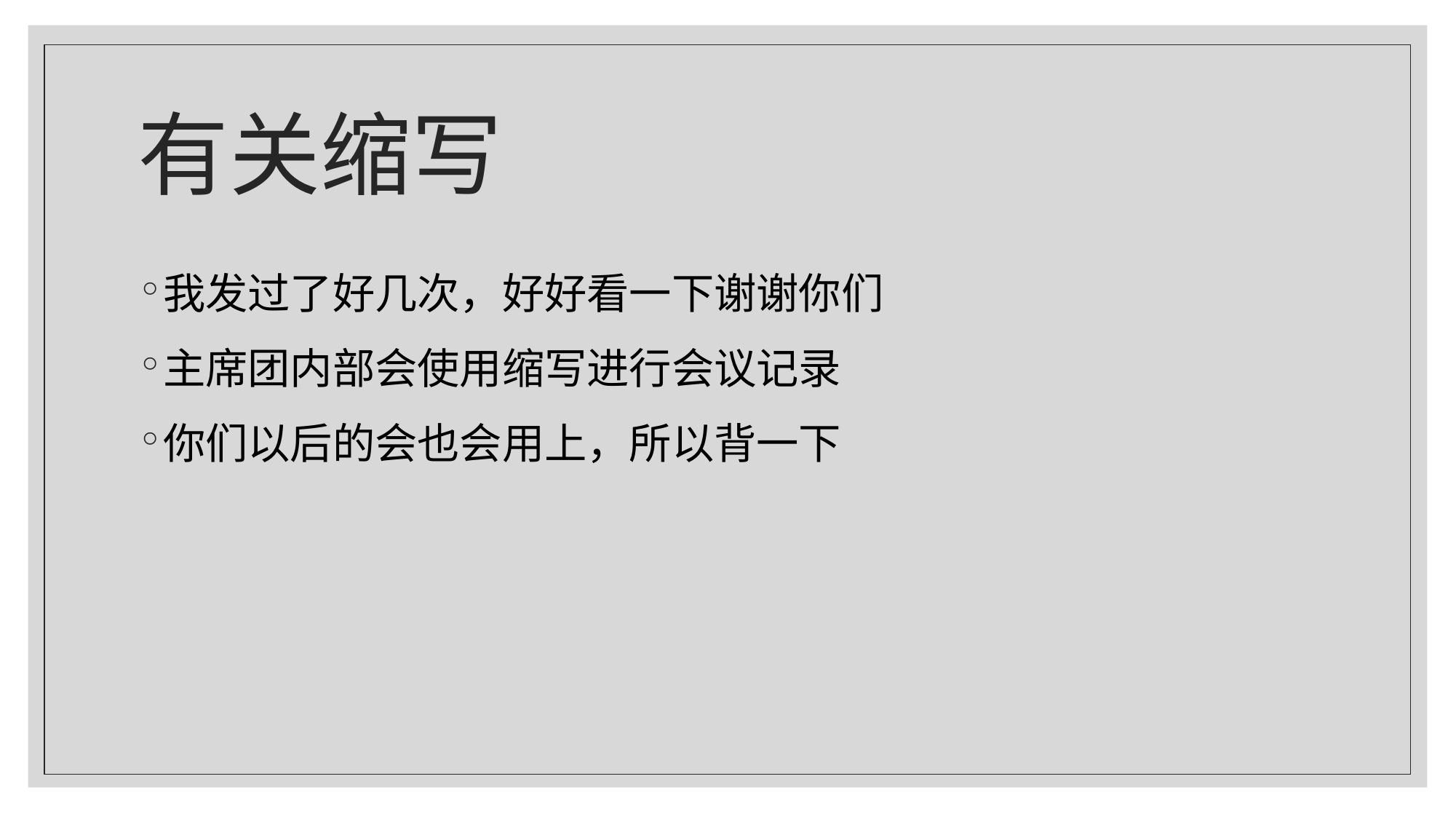

# 有关缩写
我发过了好几次，好好看一下谢谢你们
主席团内部会使用缩写进行会议记录
你们以后的会也会用上，所以背一下